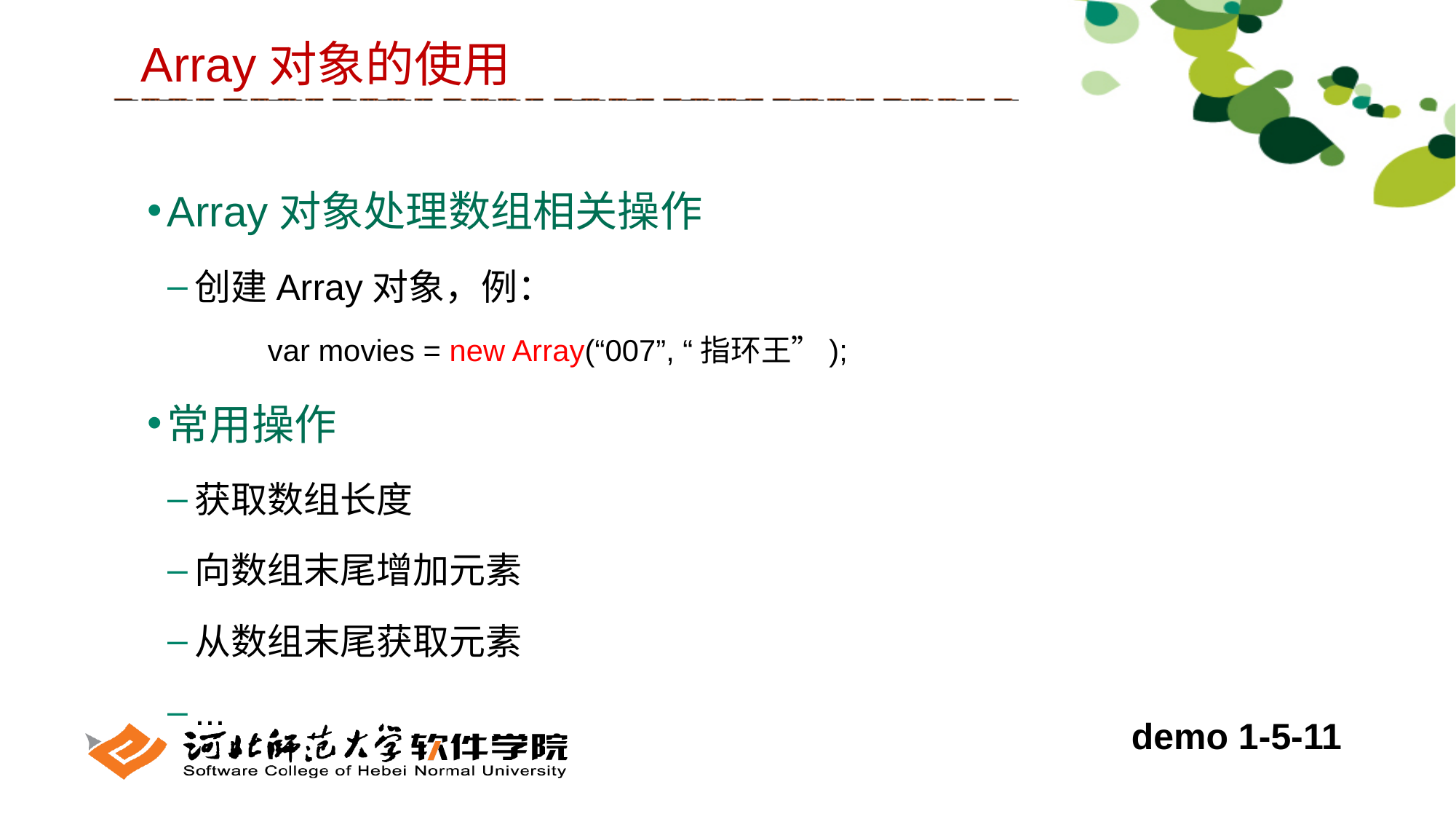

Array对象的使用
Array对象处理数组相关操作
创建Array对象，例：
            var movies = new Array(“007”, “指环王”);
常用操作
获取数组长度
向数组末尾增加元素
从数组末尾获取元素
...
demo 1-5-11